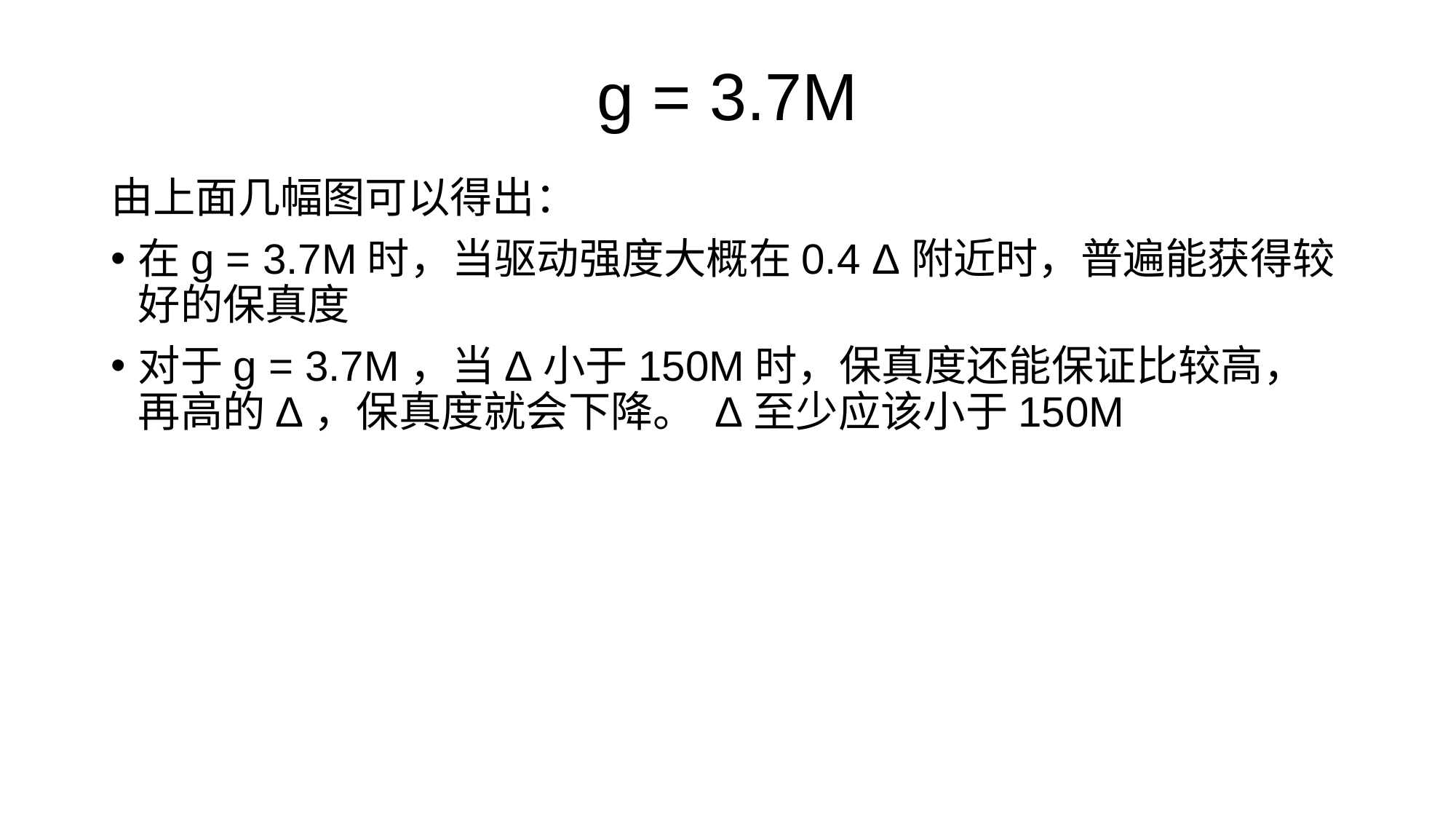

# g = 3.7M
由上面几幅图可以得出：
在g = 3.7M时，当驱动强度大概在0.4 Δ附近时，普遍能获得较好的保真度
对于g = 3.7M，当Δ小于150M时，保真度还能保证比较高，再高的Δ，保真度就会下降。 Δ至少应该小于150M